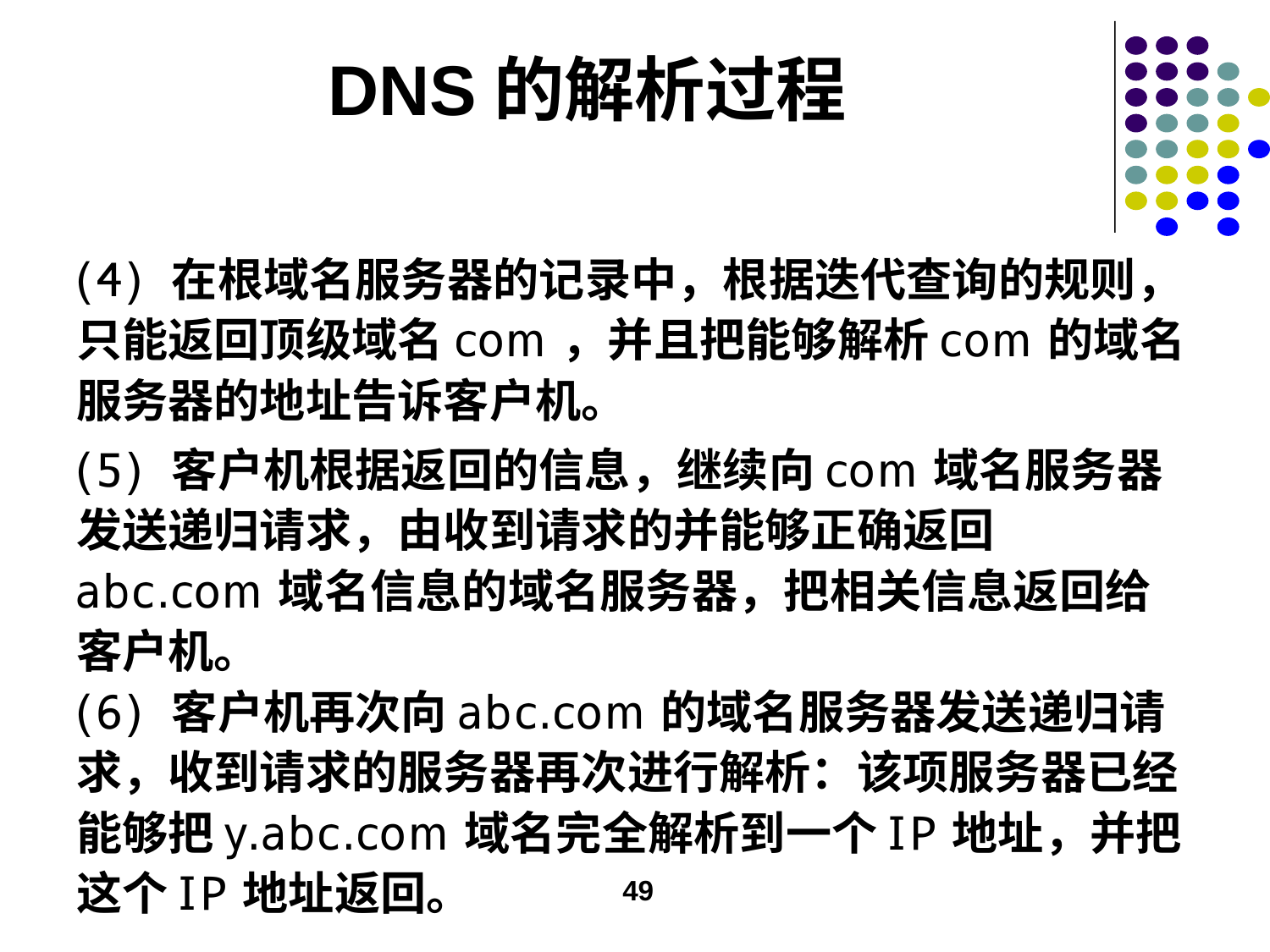

# DNS的解析过程
(4) 在根域名服务器的记录中，根据迭代查询的规则，只能返回顶级域名com，并且把能够解析com的域名服务器的地址告诉客户机。
(5) 客户机根据返回的信息，继续向com域名服务器发送递归请求，由收到请求的并能够正确返回abc.com域名信息的域名服务器，把相关信息返回给客户机。
(6) 客户机再次向abc.com的域名服务器发送递归请求，收到请求的服务器再次进行解析：该项服务器已经能够把y.abc.com域名完全解析到一个IP地址，并把这个IP地址返回。
49